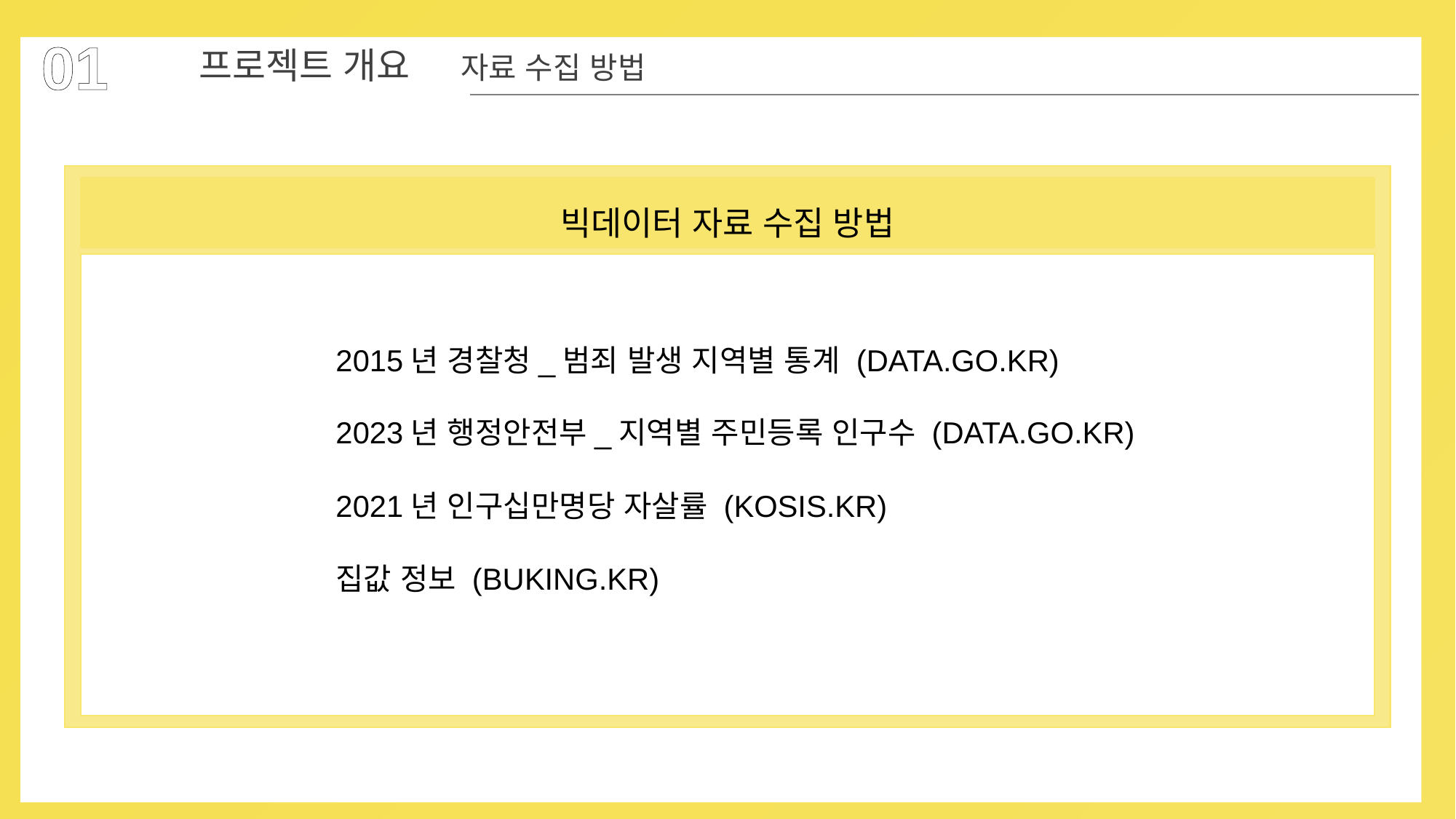

01

프로젝트 개요     자료 수집 방법

빅데이터 자료 수집 방법

2015년 경찰청_범죄 발생 지역별 통계 (DATA.GO.KR)

2023년 행정안전부_지역별 주민등록 인구수 (DATA.GO.KR)

2021년 인구십만명당 자살률 (KOSIS.KR)

집값 정보 (BUKING.KR)